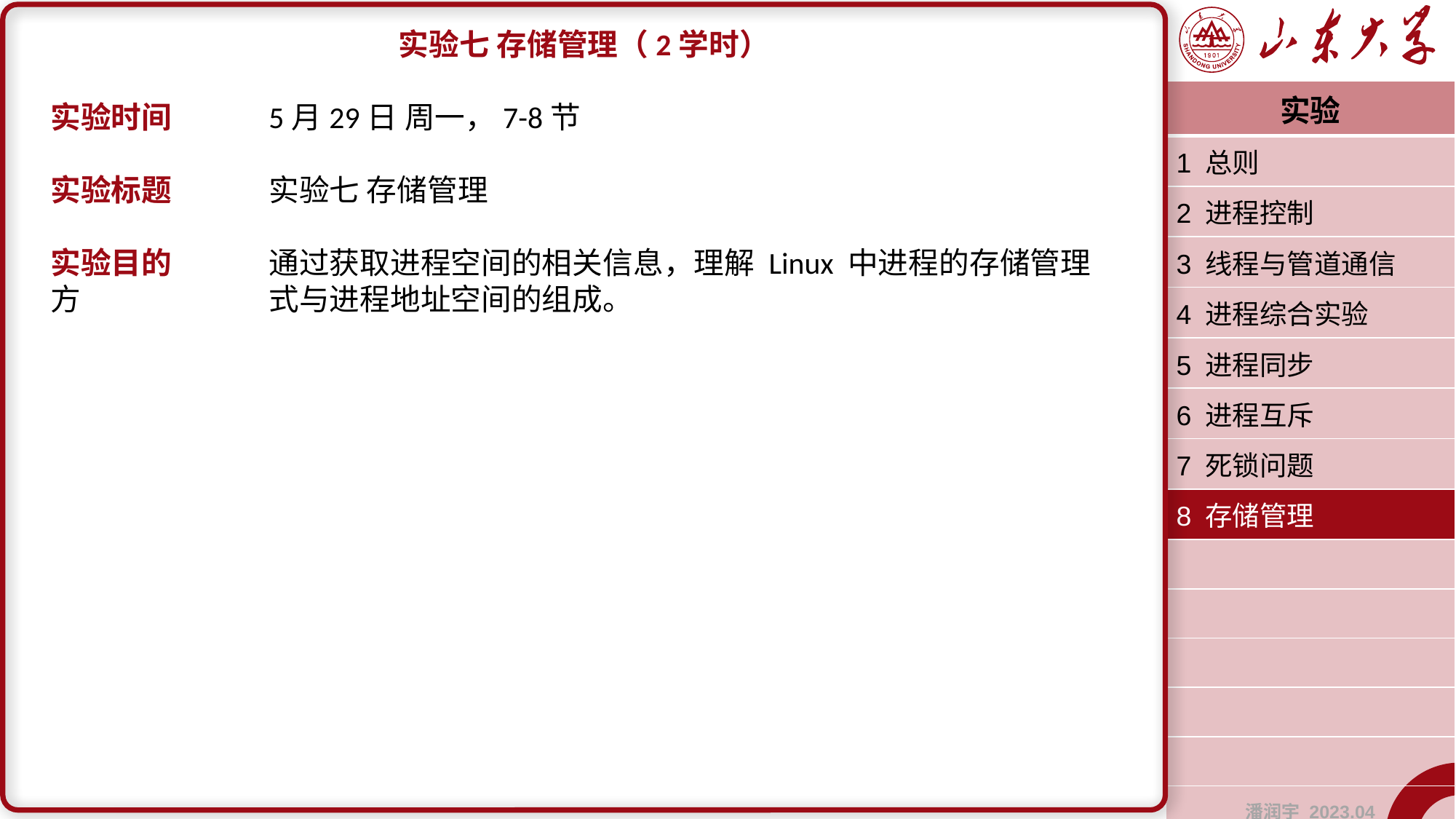

实验七 存储管理（2学时）

实验时间	5月29日 周一，7-8节

实验标题	实验七 存储管理

实验目的	通过获取进程空间的相关信息，理解 Linux 中进程的存储管理方		式与进程地址空间的组成。
| 实验 |
| --- |
| 1 总则 |
| 2 进程控制 |
| 3 线程与管道通信 |
| 4 进程综合实验 |
| 5 进程同步 |
| 6 进程互斥 |
| 7 死锁问题 |
| 8 存储管理 |
|  |
|  |
|  |
|  |
|  |
| 潘润宇 2023.04 |